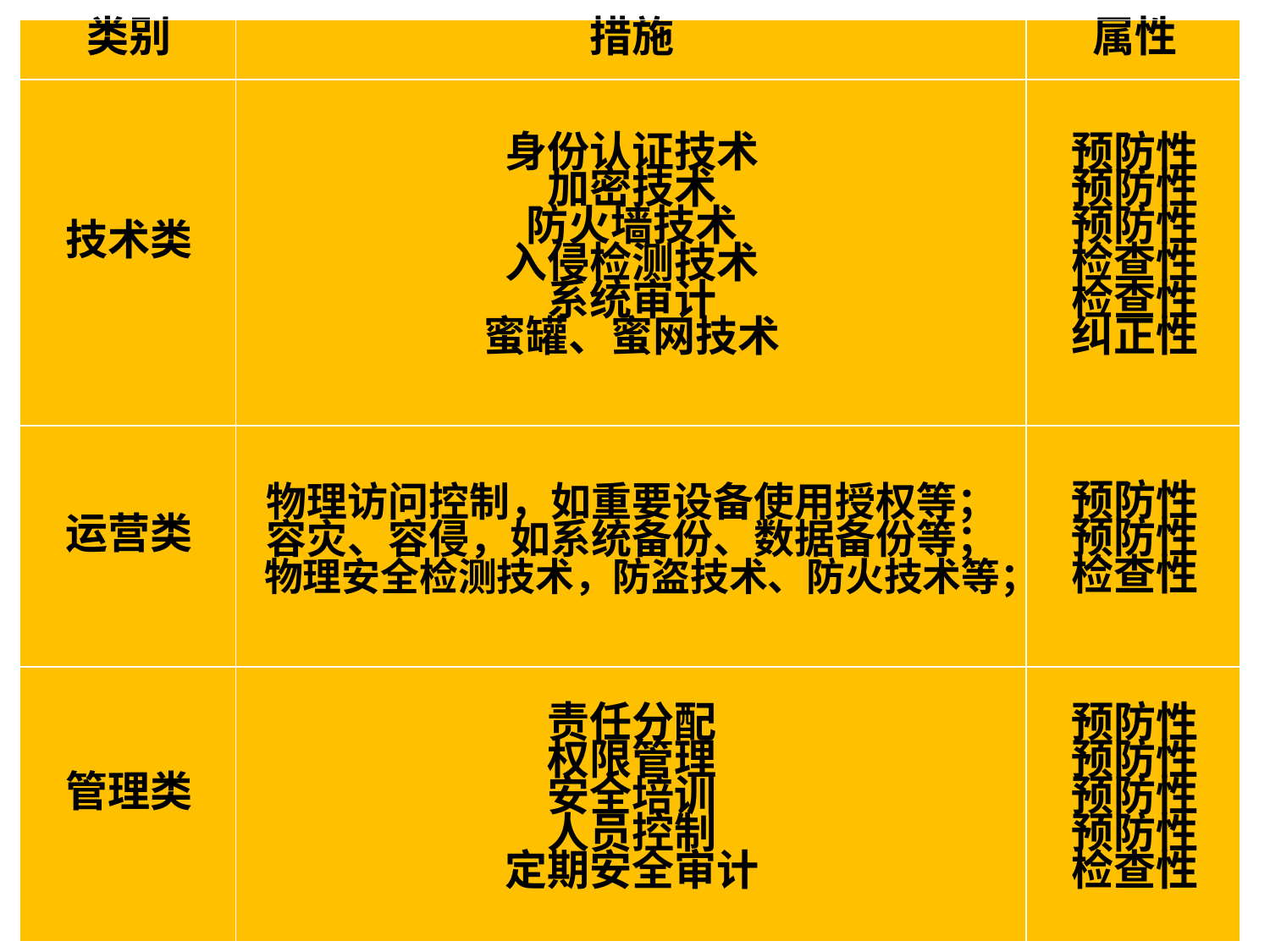

| 类别 | 措施 | 属性 |
| --- | --- | --- |
| 技术类 | 身份认证技术 加密技术 防火墙技术 入侵检测技术 系统审计 蜜罐、蜜网技术 | 预防性 预防性 预防性 检查性 检查性 纠正性 |
| 运营类 | 物理访问控制，如重要设备使用授权等； 容灾、容侵，如系统备份、数据备份等； 物理安全检测技术，防盗技术、防火技术等； | 预防性 预防性 检查性 |
| 管理类 | 责任分配 权限管理 安全培训 人员控制 定期安全审计 | 预防性 预防性 预防性 预防性 检查性 |
2018/6/14
29